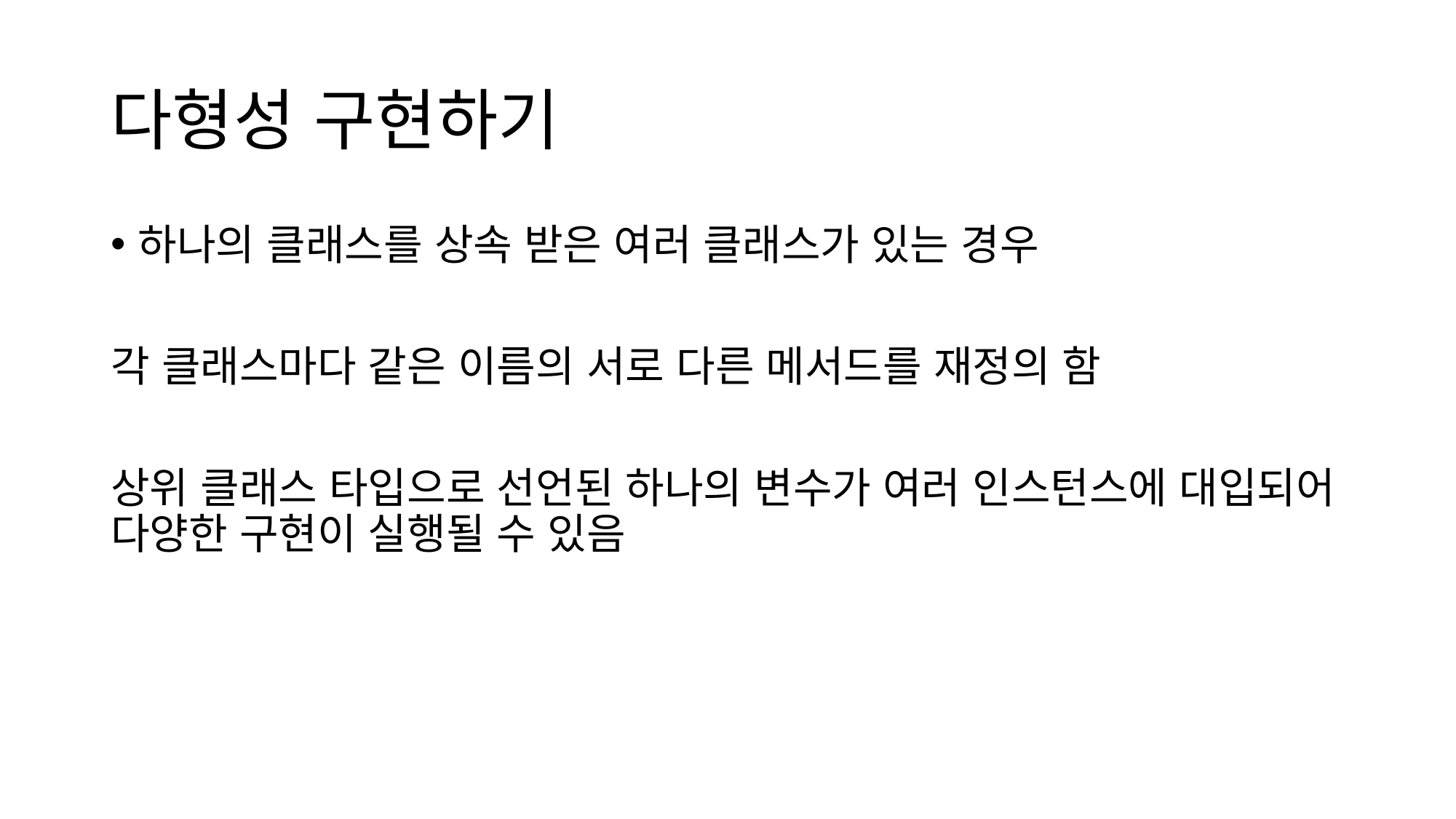

# 다형성 구현하기
하나의 클래스를 상속 받은 여러 클래스가 있는 경우

각 클래스마다 같은 이름의 서로 다른 메서드를 재정의 함

상위 클래스 타입으로 선언된 하나의 변수가 여러 인스턴스에 대입되어 다양한 구현이 실행될 수 있음